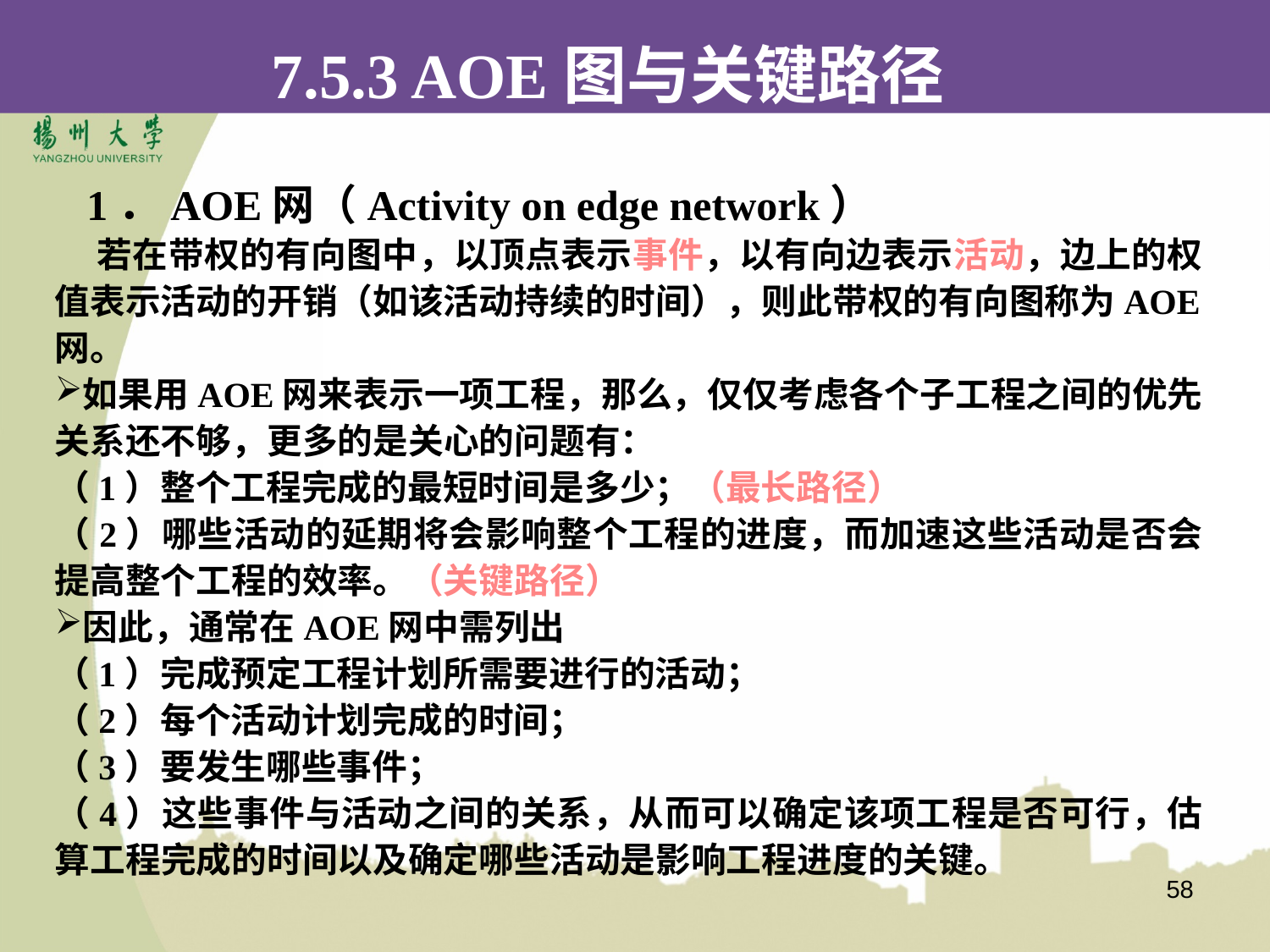

7.5.3 AOE图与关键路径
   1．AOE网（Activity on edge network）
    若在带权的有向图中，以顶点表示事件，以有向边表示活动，边上的权值表示活动的开销（如该活动持续的时间），则此带权的有向图称为AOE网。
如果用AOE网来表示一项工程，那么，仅仅考虑各个子工程之间的优先关系还不够，更多的是关心的问题有：
（1）整个工程完成的最短时间是多少；（最长路径）
（2）哪些活动的延期将会影响整个工程的进度，而加速这些活动是否会提高整个工程的效率。（关键路径）
因此，通常在AOE网中需列出
（1）完成预定工程计划所需要进行的活动；
（2）每个活动计划完成的时间；
（3）要发生哪些事件；
（4）这些事件与活动之间的关系，从而可以确定该项工程是否可行，估算工程完成的时间以及确定哪些活动是影响工程进度的关键。
58